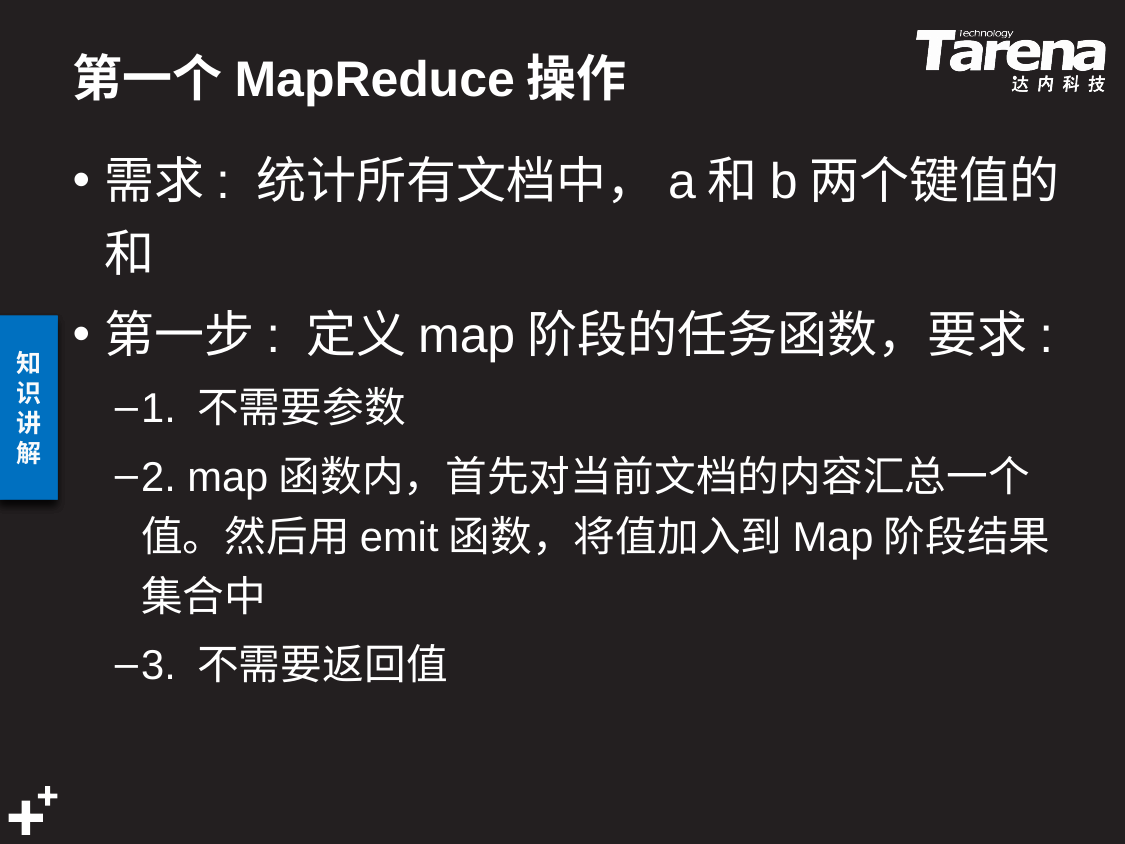

# 第一个MapReduce操作
需求: 统计所有文档中，a和b两个键值的和
第一步: 定义map阶段的任务函数，要求:
1. 不需要参数
2. map函数内，首先对当前文档的内容汇总一个值。然后用emit函数，将值加入到Map阶段结果集合中
3. 不需要返回值